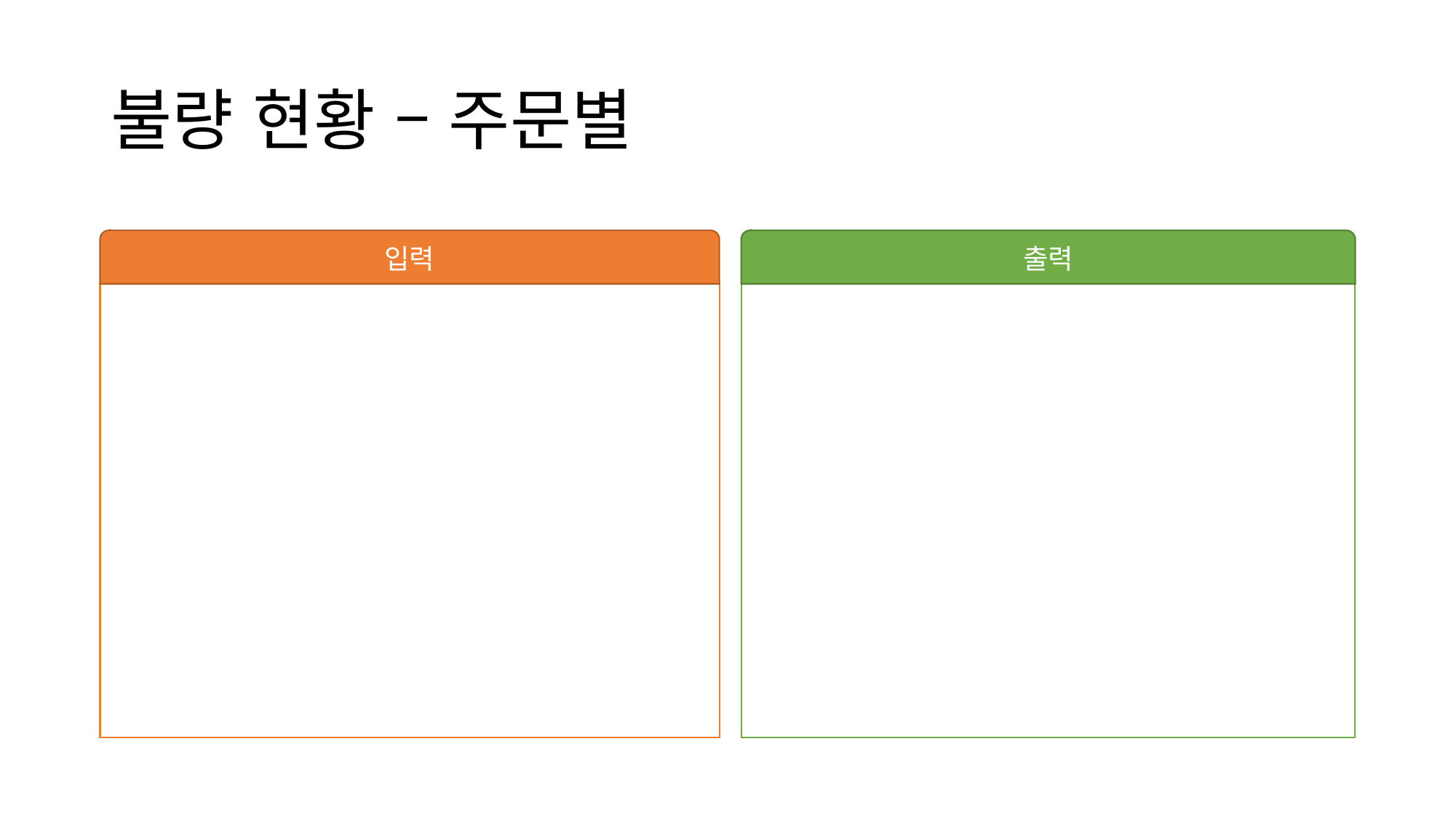

# 불량 현황 – 주문별
입력
출력